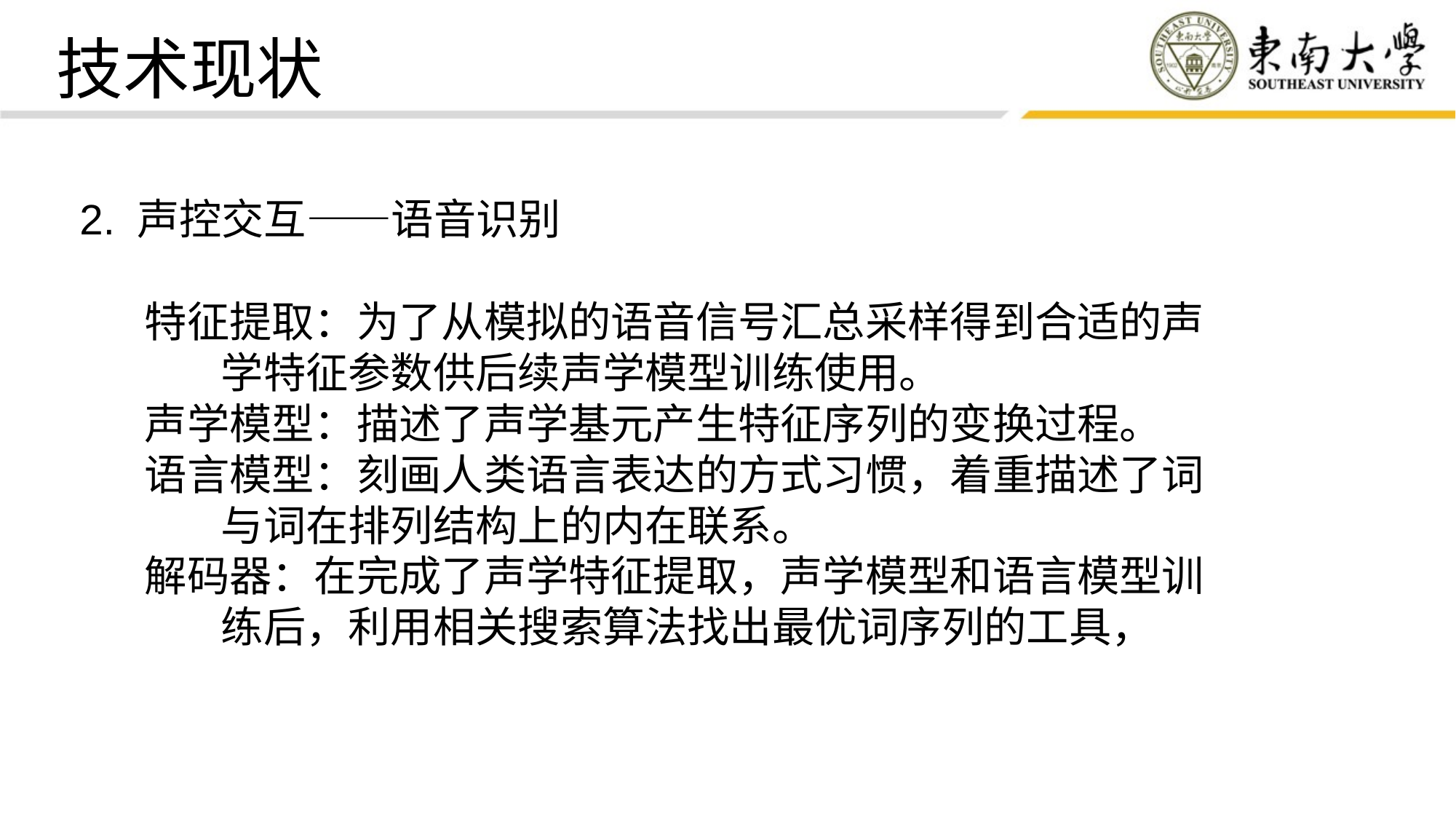

技术现状
2. 声控交互——语音识别
特征提取：为了从模拟的语音信号汇总采样得到合适的声
       学特征参数供后续声学模型训练使用。
声学模型：描述了声学基元产生特征序列的变换过程。
语言模型：刻画人类语言表达的方式习惯，着重描述了词
       与词在排列结构上的内在联系。
解码器：在完成了声学特征提取，声学模型和语言模型训
       练后，利用相关搜索算法找出最优词序列的工具，